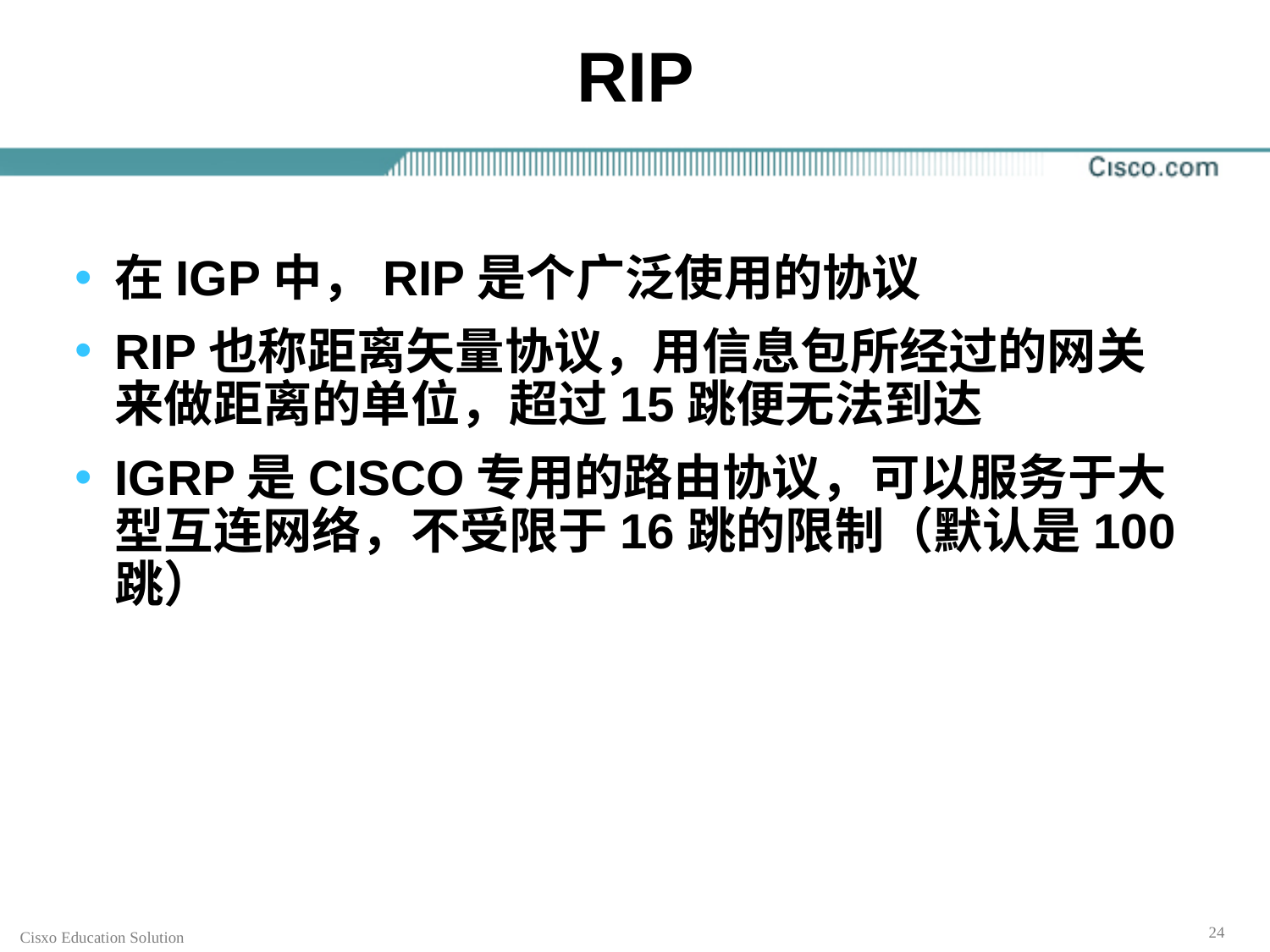

# RIP
在IGP中，RIP是个广泛使用的协议
RIP也称距离矢量协议，用信息包所经过的网关来做距离的单位，超过15跳便无法到达
IGRP是CISCO专用的路由协议，可以服务于大型互连网络，不受限于16跳的限制（默认是100跳）